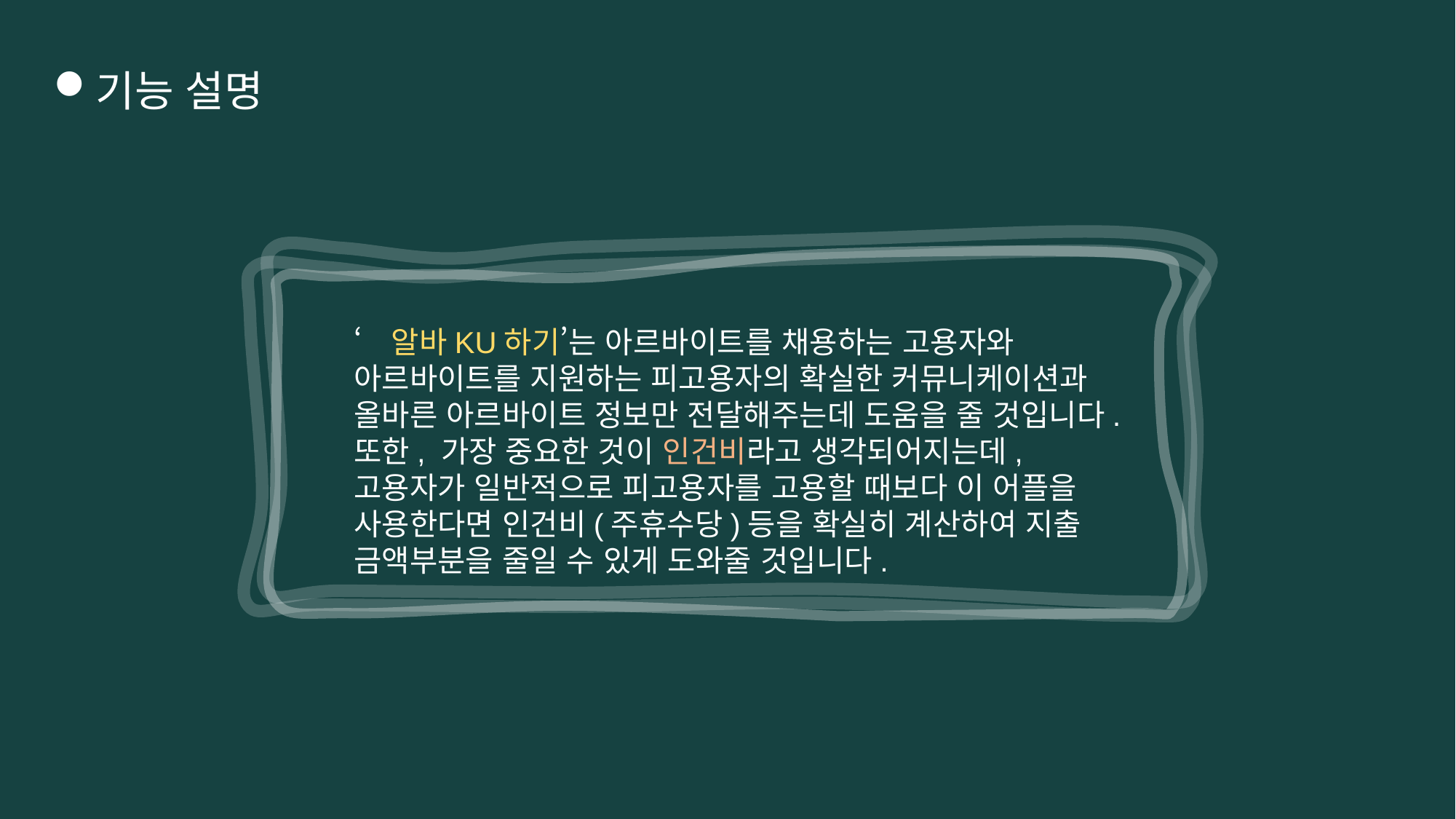

기능 설명

‘알바KU하기’는 아르바이트를 채용하는 고용자와 아르바이트를 지원하는 피고용자의 확실한 커뮤니케이션과 올바른 아르바이트 정보만 전달해주는데 도움을 줄 것입니다. 또한, 가장 중요한 것이 인건비라고 생각되어지는데, 고용자가 일반적으로 피고용자를 고용할 때보다 이 어플을 사용한다면 인건비(주휴수당)등을 확실히 계산하여 지출 금액부분을 줄일 수 있게 도와줄 것입니다.